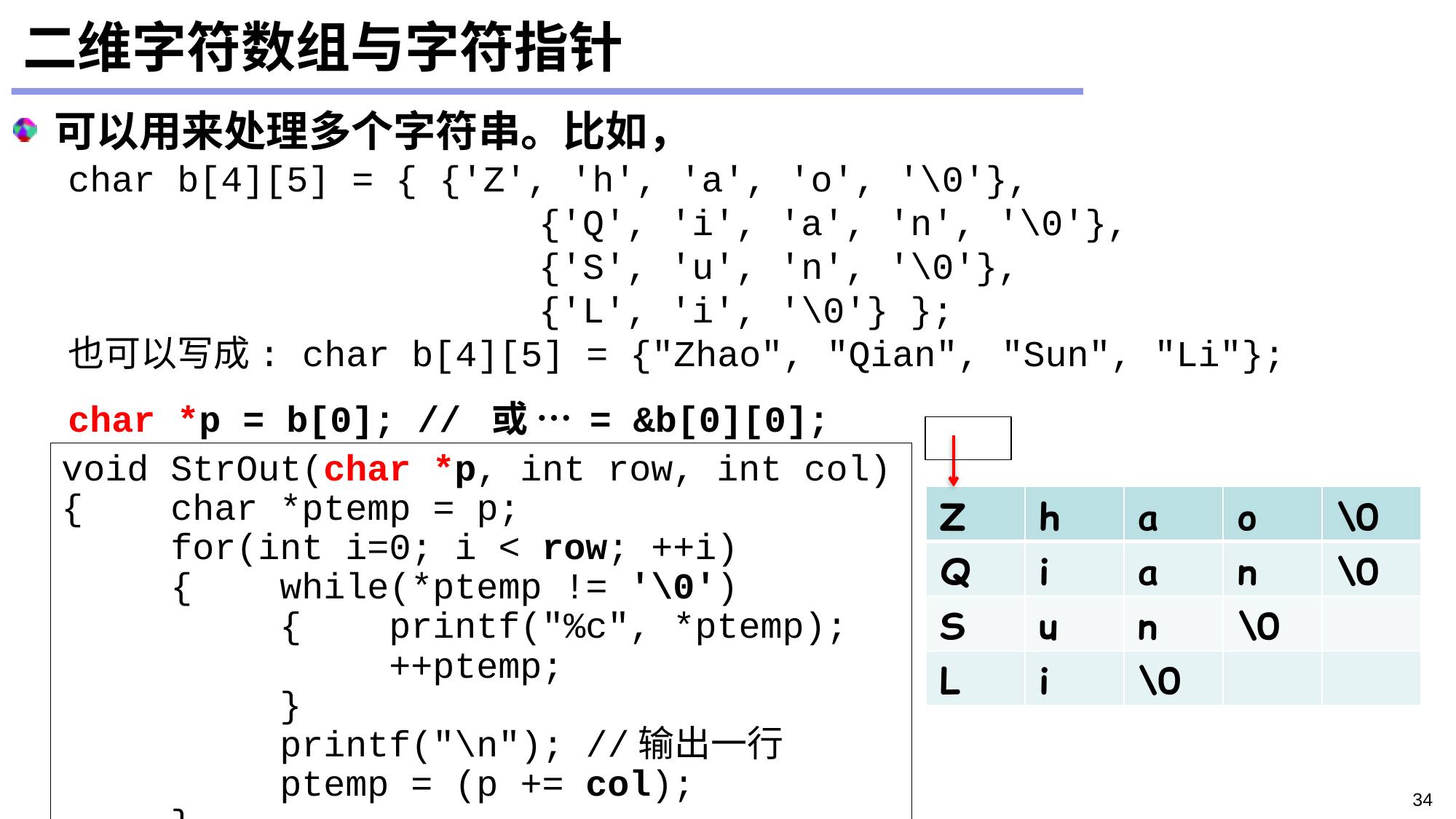

# 二维字符数组与字符指针
可以用来处理多个字符串。比如，
char b[4][5] = { {'Z', 'h', 'a', 'o', '\0'},
					{'Q', 'i', 'a', 'n', '\0'},
					{'S', 'u', 'n', '\0'},
					{'L', 'i', '\0'} };
也可以写成: char b[4][5] = {"Zhao", "Qian", "Sun", "Li"};

char *p = b[0]; // 或 … = &b[0][0];

void StrOut(char *p, int row, int col)
{	char *ptemp = p;
	for(int i=0; i < row; ++i)
	{	while(*ptemp != '\0')
		{	printf("%c", *ptemp);
			++ptemp;
		}
		printf("\n"); //输出一行
		ptemp = (p += col);
	}
}
| Z | h | a | o | \0 |
| --- | --- | --- | --- | --- |
| Q | i | a | n | \0 |
| S | u | n | \0 |  |
| L | i | \0 |  |  |
34